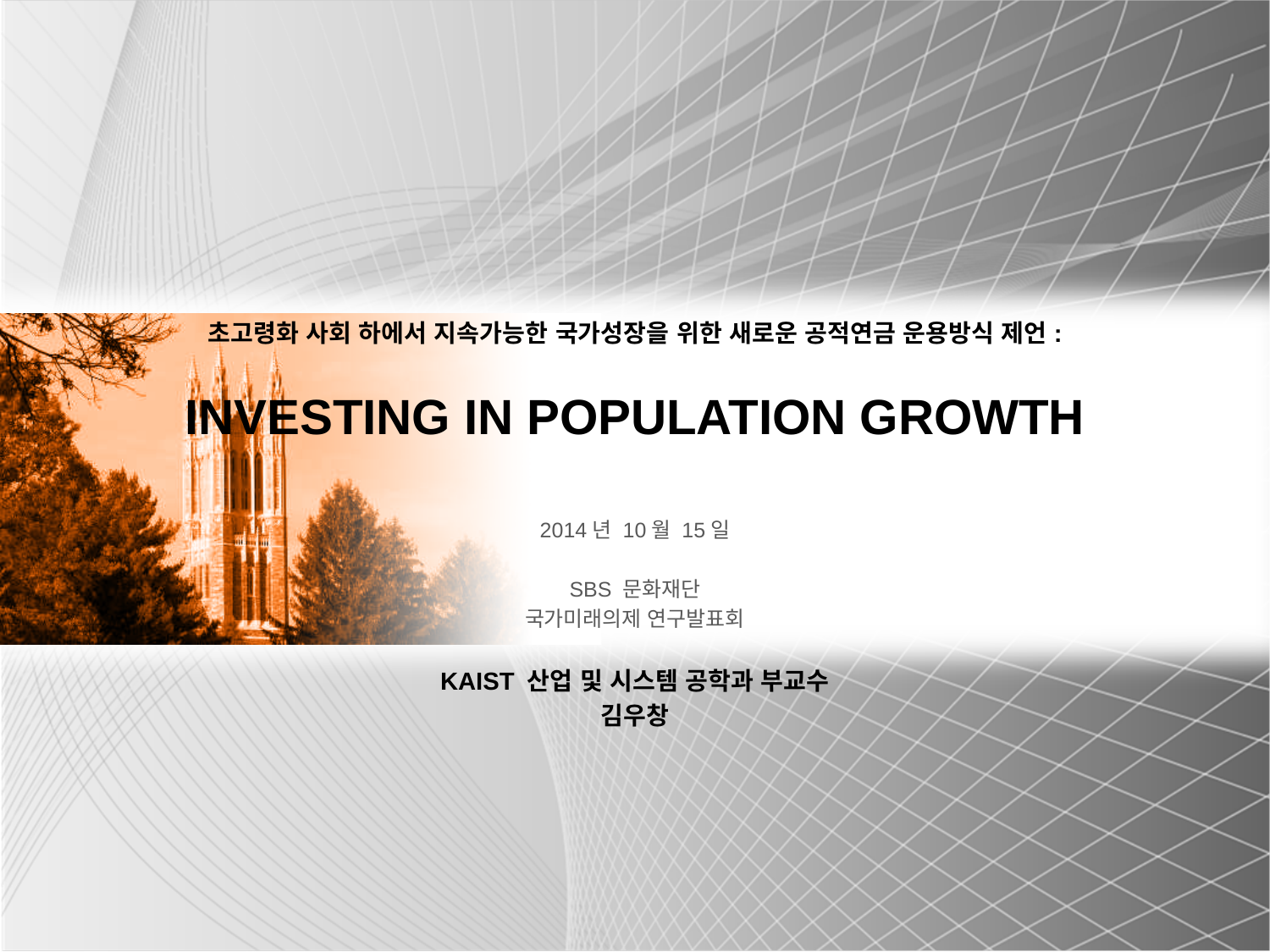

# 초고령화 사회 하에서 지속가능한 국가성장을 위한 새로운 공적연금 운용방식 제언: Investing in Population Growth
2014년 10월 15일

SBS 문화재단
국가미래의제 연구발표회

KAIST 산업 및 시스템 공학과 부교수
김우창